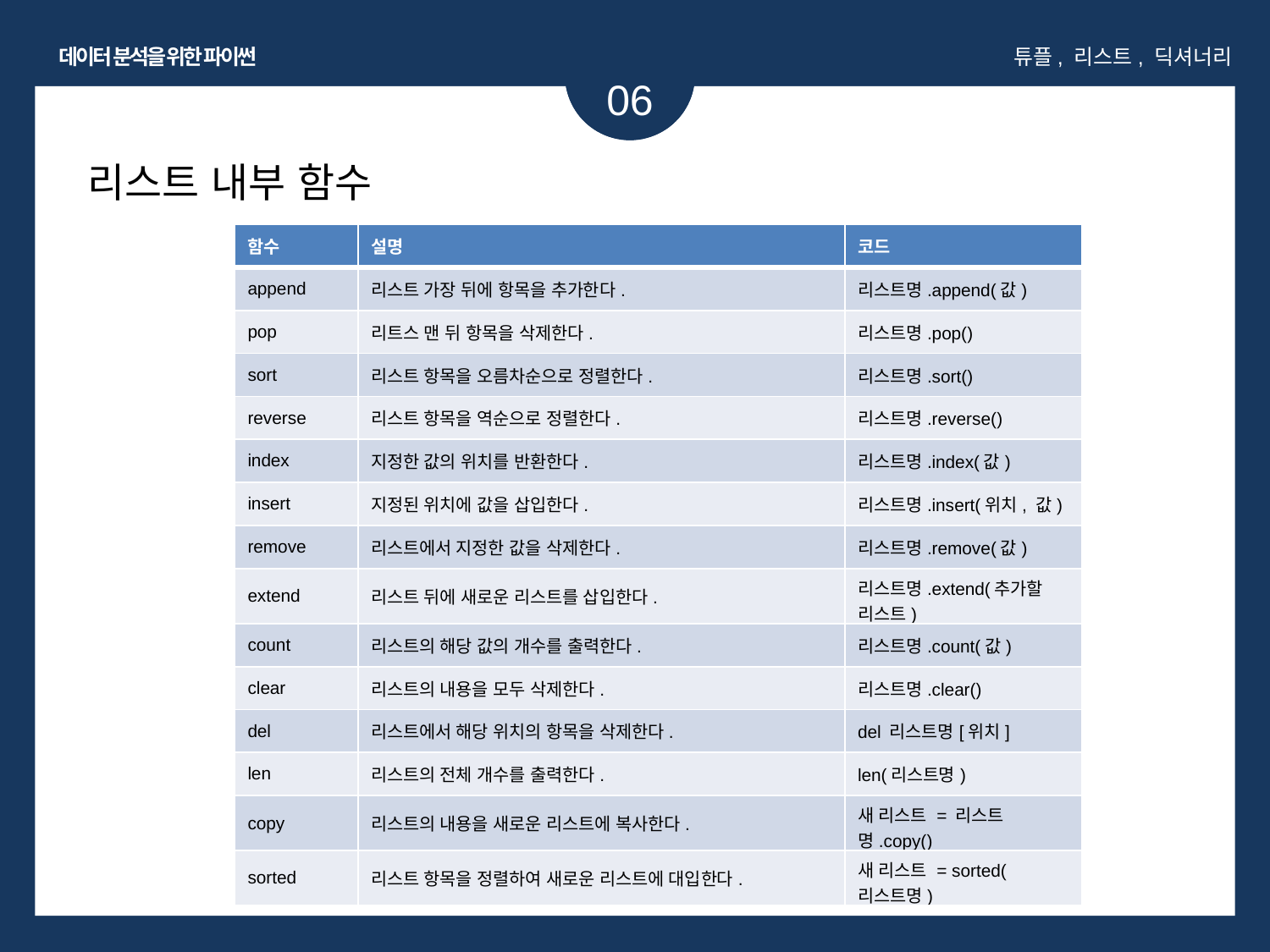

데이터 분석을 위한 파이썬
튜플, 리스트, 딕셔너리
06
리스트 내부 함수
| 함수 | 설명 | 코드 |
| --- | --- | --- |
| append | 리스트 가장 뒤에 항목을 추가한다. | 리스트명.append(값) |
| pop | 리트스 맨 뒤 항목을 삭제한다. | 리스트명.pop() |
| sort | 리스트 항목을 오름차순으로 정렬한다. | 리스트명.sort() |
| reverse | 리스트 항목을 역순으로 정렬한다. | 리스트명.reverse() |
| index | 지정한 값의 위치를 반환한다. | 리스트명.index(값) |
| insert | 지정된 위치에 값을 삽입한다. | 리스트명.insert(위치, 값) |
| remove | 리스트에서 지정한 값을 삭제한다. | 리스트명.remove(값) |
| extend | 리스트 뒤에 새로운 리스트를 삽입한다. | 리스트명.extend(추가할 리스트) |
| count | 리스트의 해당 값의 개수를 출력한다. | 리스트명.count(값) |
| clear | 리스트의 내용을 모두 삭제한다. | 리스트명.clear() |
| del | 리스트에서 해당 위치의 항목을 삭제한다. | del 리스트명[위치] |
| len | 리스트의 전체 개수를 출력한다. | len(리스트명) |
| copy | 리스트의 내용을 새로운 리스트에 복사한다. | 새 리스트 = 리스트명.copy() |
| sorted | 리스트 항목을 정렬하여 새로운 리스트에 대입한다. | 새 리스트 = sorted(리스트명) |